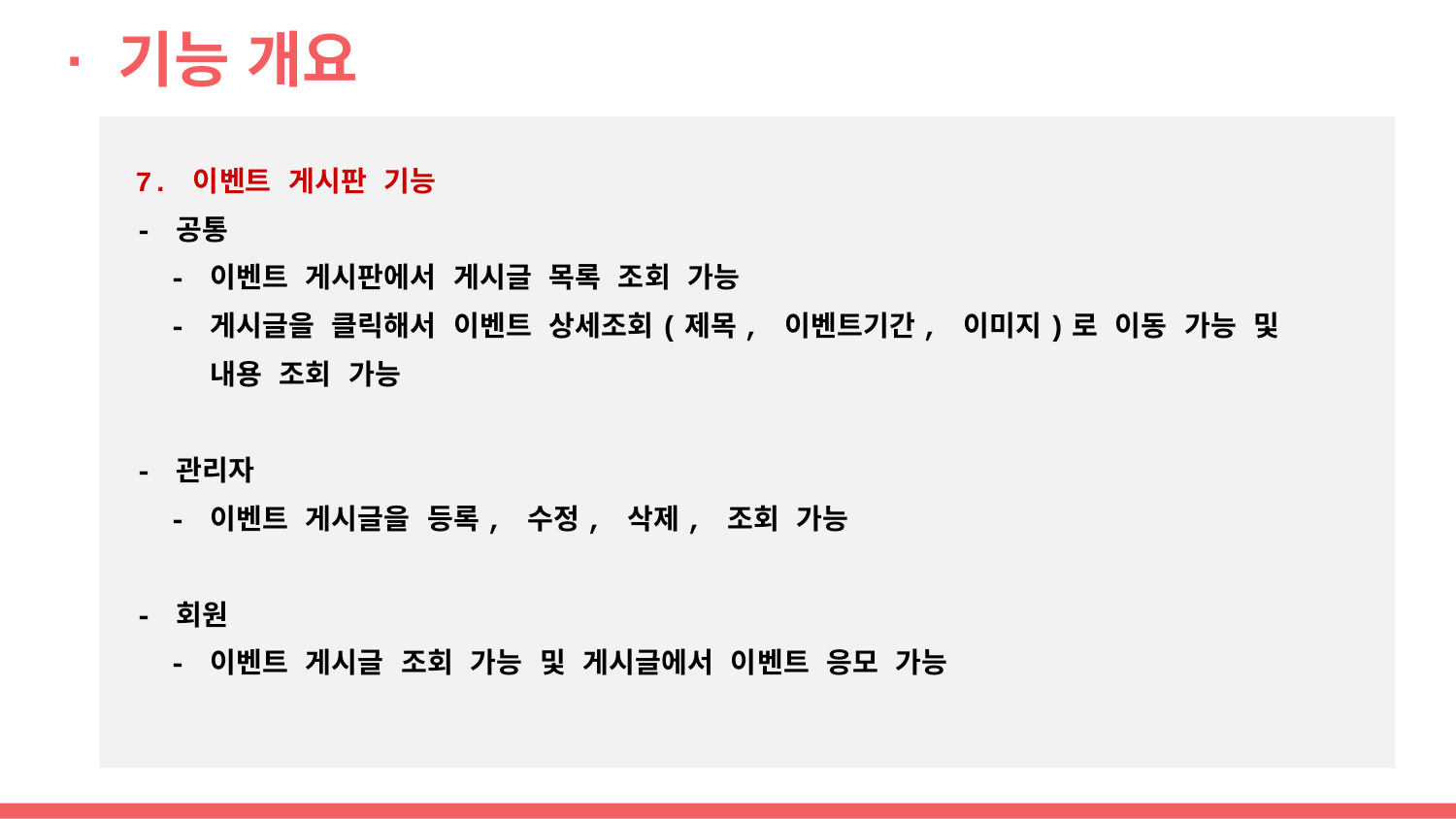

# · 기능 개요

7. 이벤트 게시판 기능
- 공통
  - 이벤트 게시판에서 게시글 목록 조회 가능
  - 게시글을 클릭해서 이벤트 상세조회(제목, 이벤트기간, 이미지)로 이동 가능 및
    내용 조회 가능

- 관리자
  - 이벤트 게시글을 등록, 수정, 삭제, 조회 가능

- 회원
  - 이벤트 게시글 조회 가능 및 게시글에서 이벤트 응모 가능